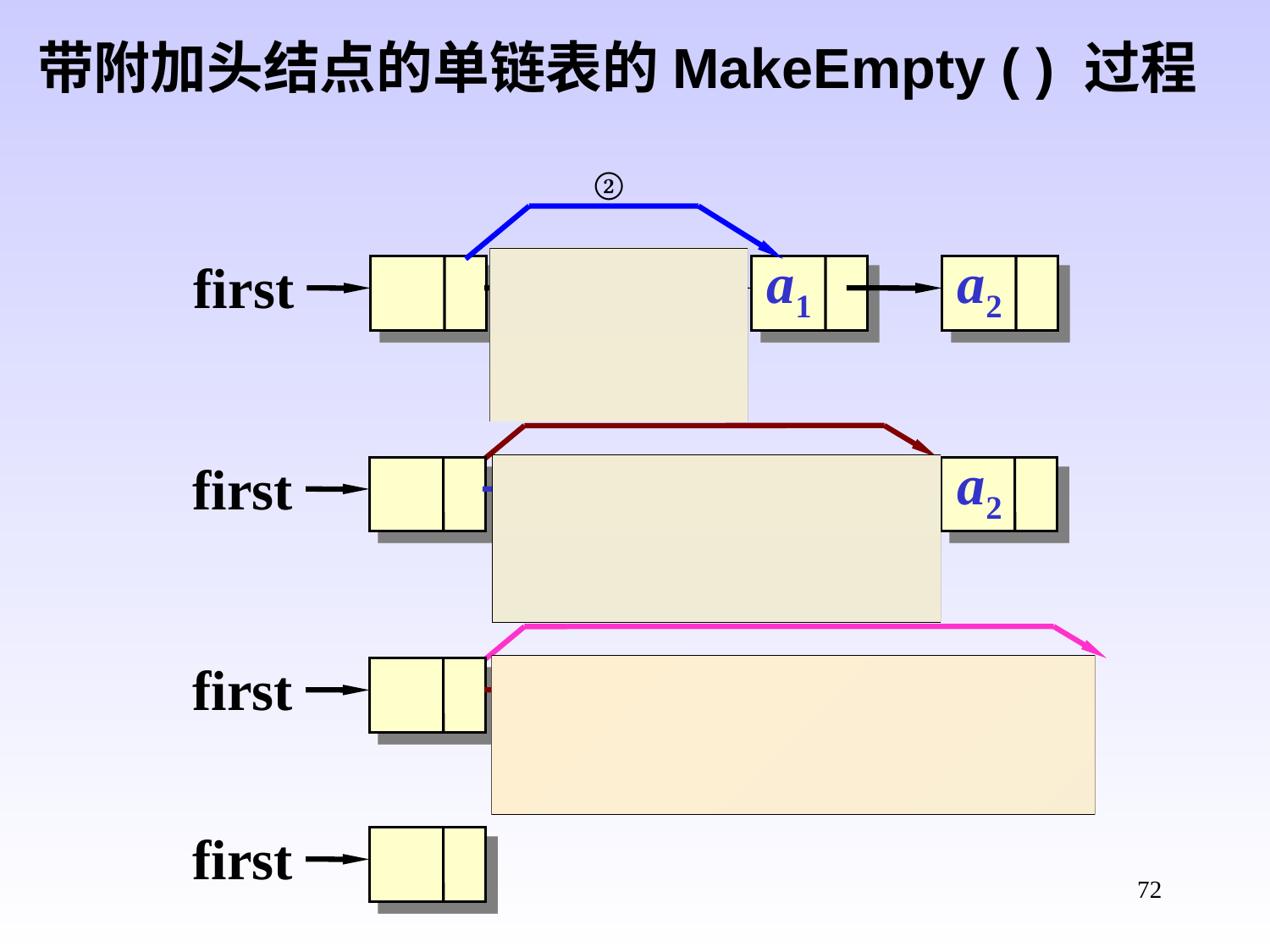

带附加头结点的单链表的MakeEmpty ( ) 过程
②

first
a0
a1
a2

③

①

q

first
a1
a2

q

first
a2

q

first

72